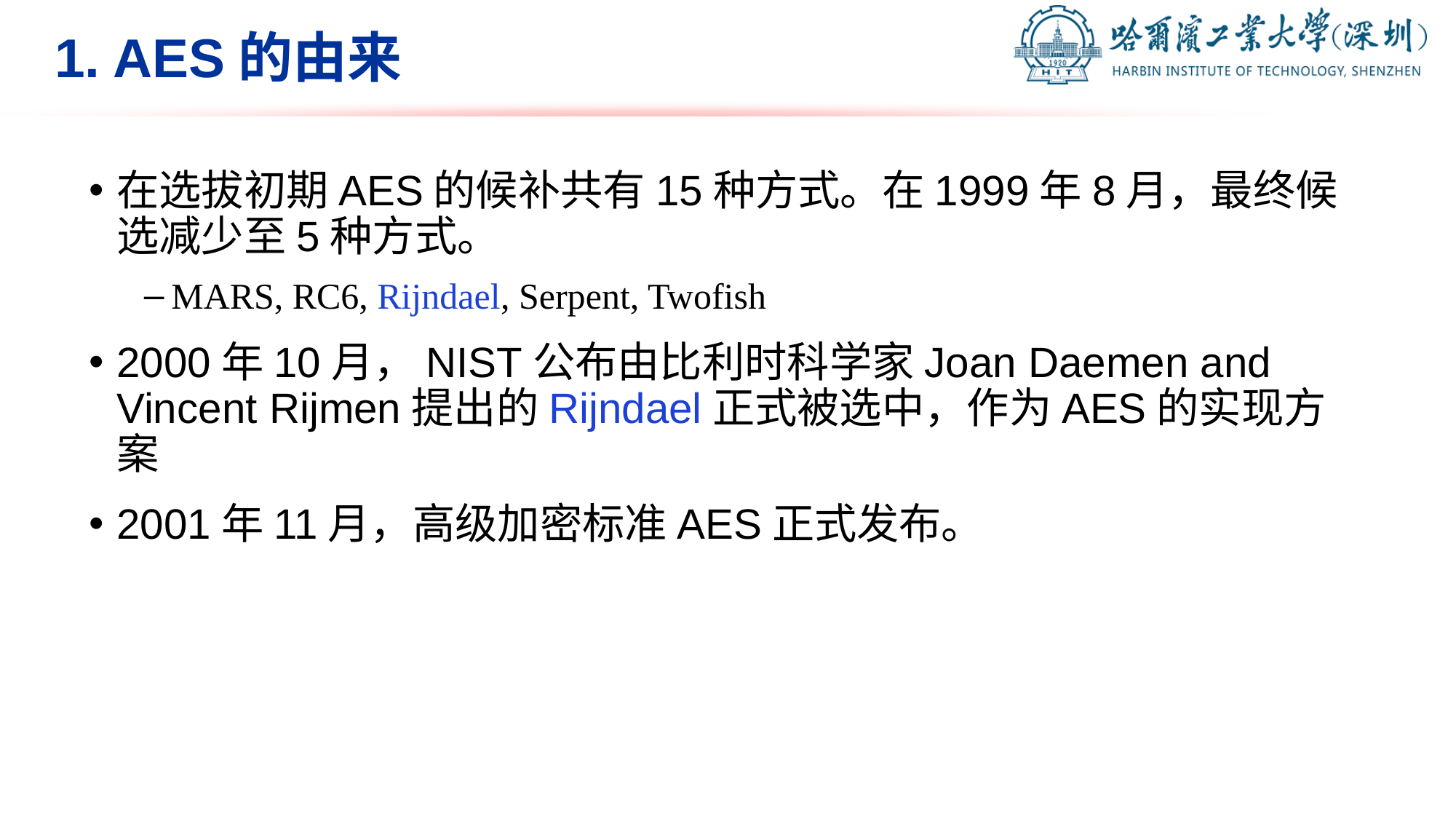

# 1. AES的由来
在选拔初期AES的候补共有15种方式。在1999年8月，最终候选减少至5种方式。
MARS, RC6, Rijndael, Serpent, Twofish
2000年10月，NIST公布由比利时科学家Joan Daemen and Vincent Rijmen提出的Rijndael正式被选中，作为AES的实现方案
2001年11月，高级加密标准AES正式发布。